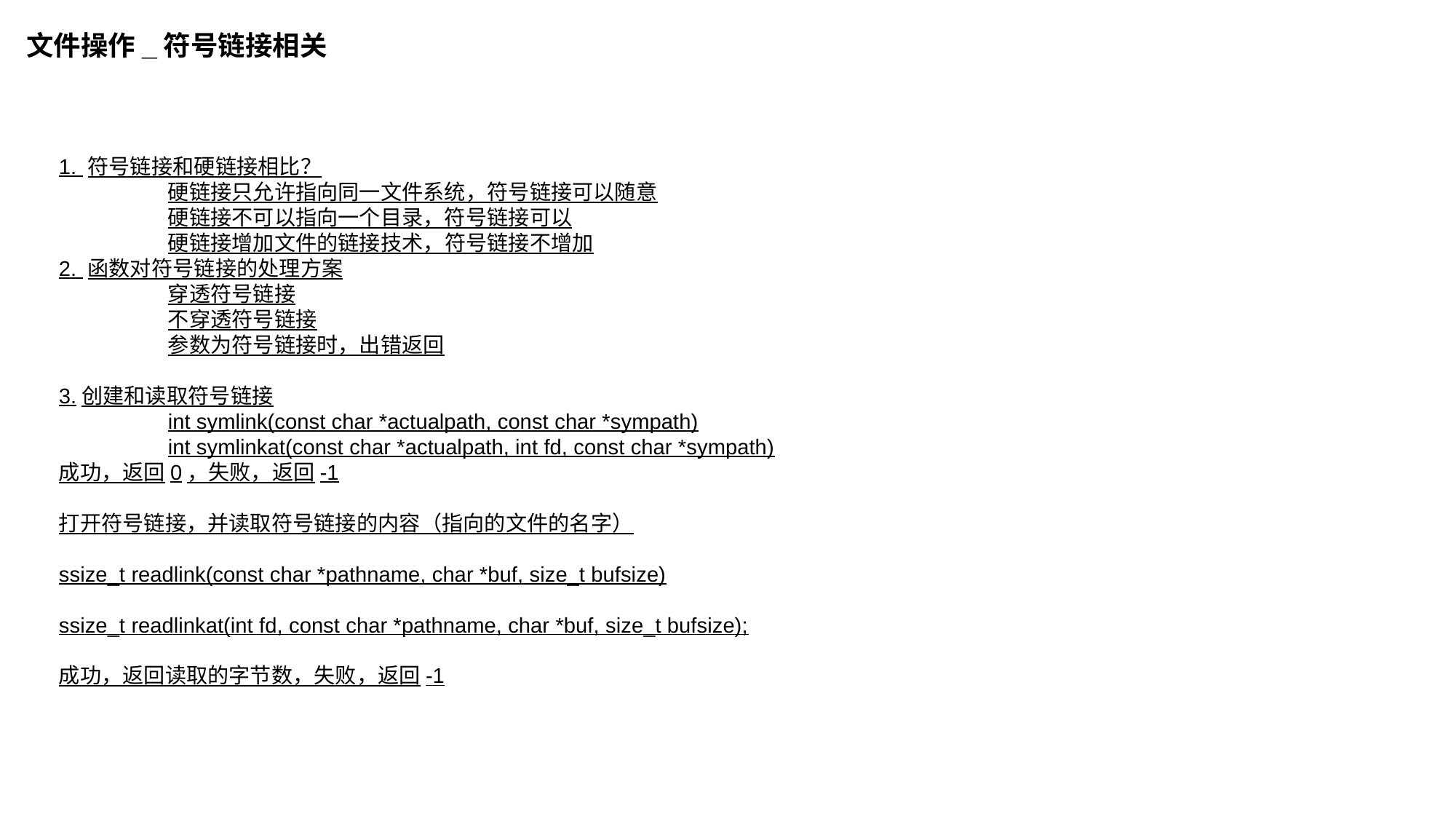

文件操作_符号链接相关
1. 符号链接和硬链接相比？
	硬链接只允许指向同一文件系统，符号链接可以随意
	硬链接不可以指向一个目录，符号链接可以
	硬链接增加文件的链接技术，符号链接不增加
2. 函数对符号链接的处理方案
	穿透符号链接
	不穿透符号链接
	参数为符号链接时，出错返回

3.创建和读取符号链接
	int symlink(const char *actualpath, const char *sympath)
	int symlinkat(const char *actualpath, int fd, const char *sympath)
成功，返回0，失败，返回-1

打开符号链接，并读取符号链接的内容（指向的文件的名字）

ssize_t readlink(const char *pathname, char *buf, size_t bufsize)

ssize_t readlinkat(int fd, const char *pathname, char *buf, size_t bufsize);

成功，返回读取的字节数，失败，返回-1